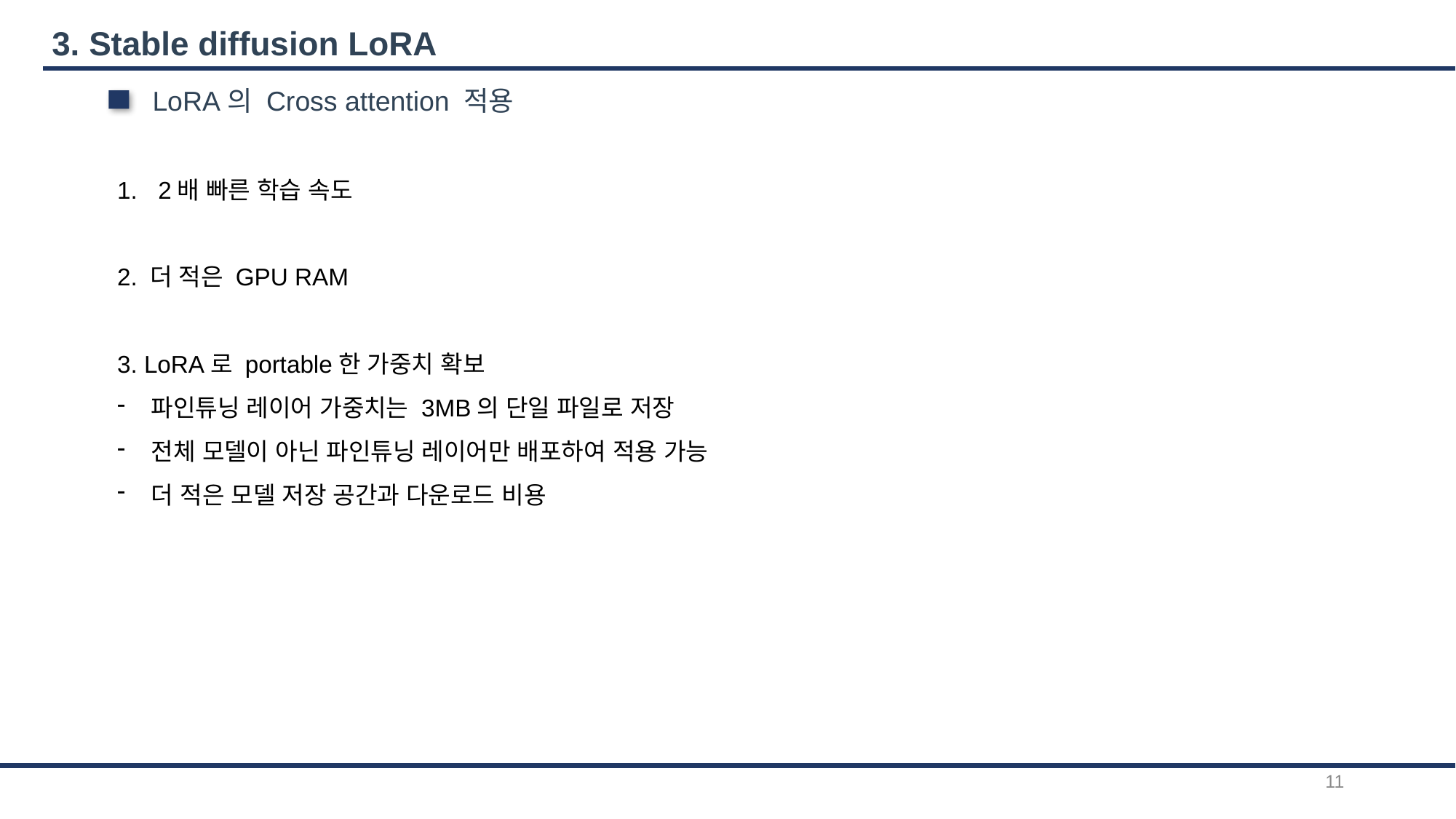

3. Stable diffusion LoRA
LoRA의 Cross attention 적용

2배 빠른 학습 속도

2. 더 적은 GPU RAM

3. LoRA로 portable한 가중치 확보
파인튜닝 레이어 가중치는 3MB의 단일 파일로 저장
전체 모델이 아닌 파인튜닝 레이어만 배포하여 적용 가능
더 적은 모델 저장 공간과 다운로드 비용

11